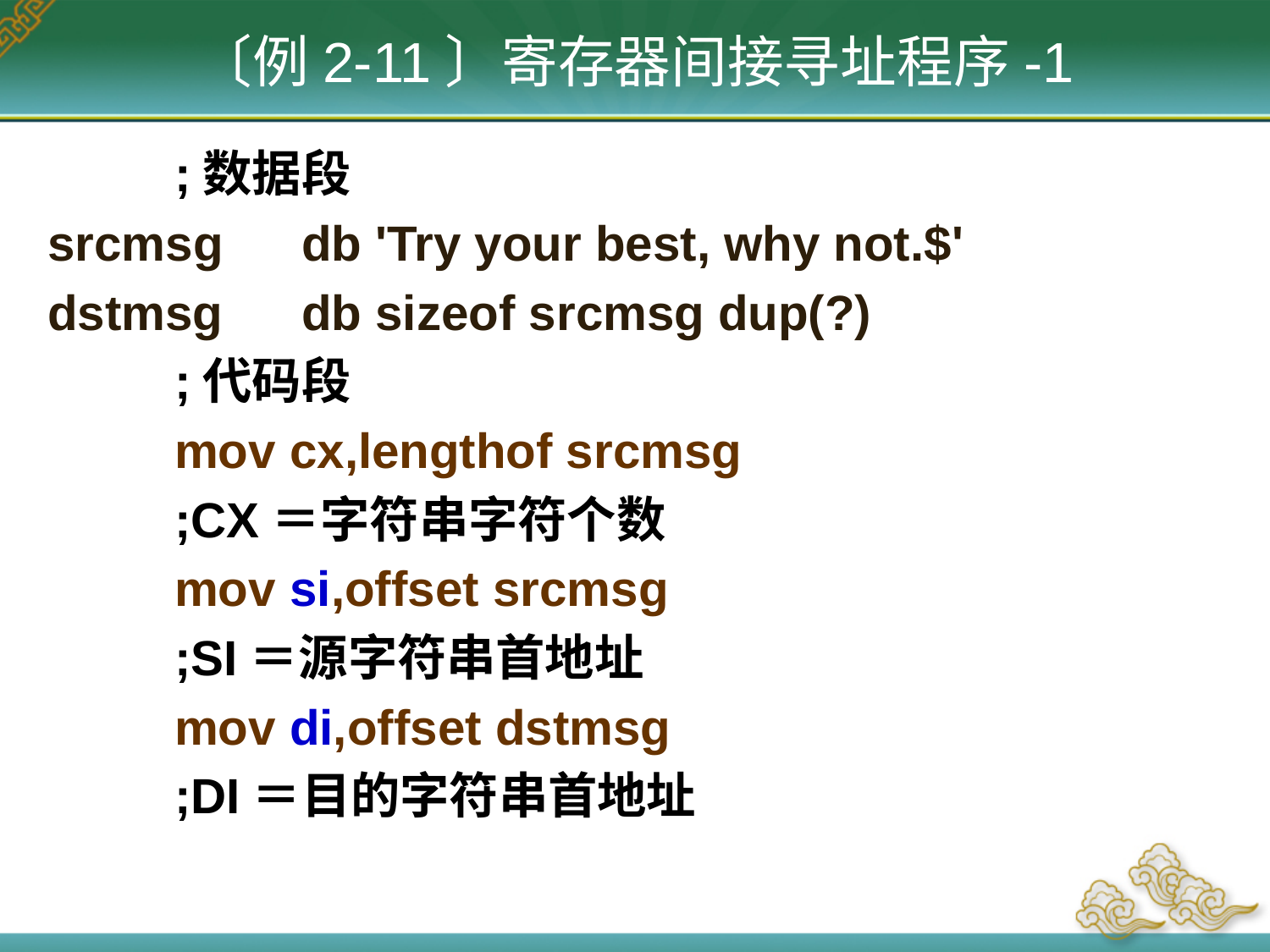

# 〔例2-11〕寄存器间接寻址程序-1
	;数据段
srcmsg	db 'Try your best, why not.$'
dstmsg	db sizeof srcmsg dup(?)
	;代码段
	mov cx,lengthof srcmsg
	;CX＝字符串字符个数
	mov si,offset srcmsg
	;SI＝源字符串首地址
	mov di,offset dstmsg
	;DI＝目的字符串首地址